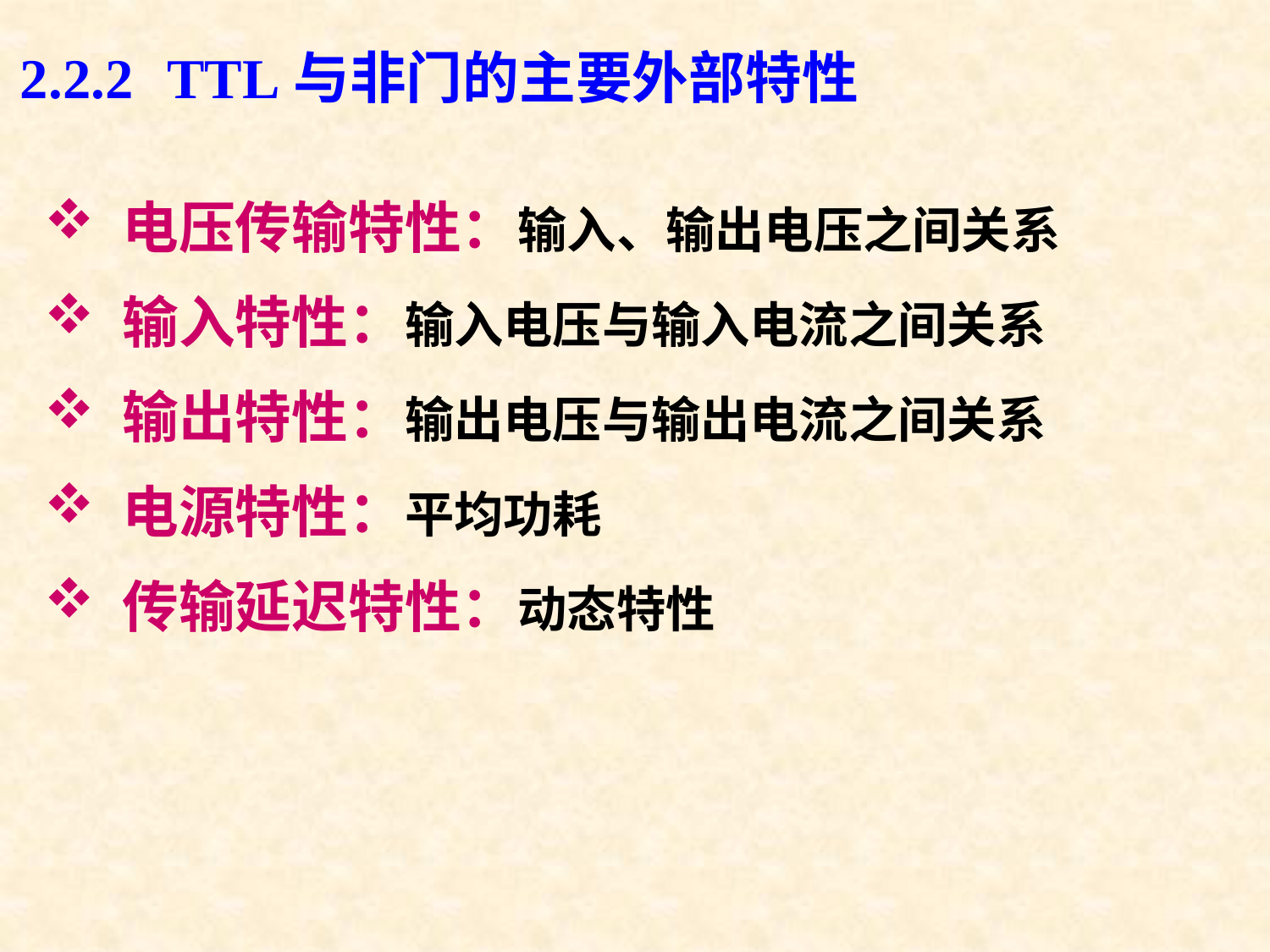

2.2.2  TTL与非门的主要外部特性
 电压传输特性：输入、输出电压之间关系
 输入特性：输入电压与输入电流之间关系
 输出特性：输出电压与输出电流之间关系
 电源特性：平均功耗
 传输延迟特性：动态特性
17